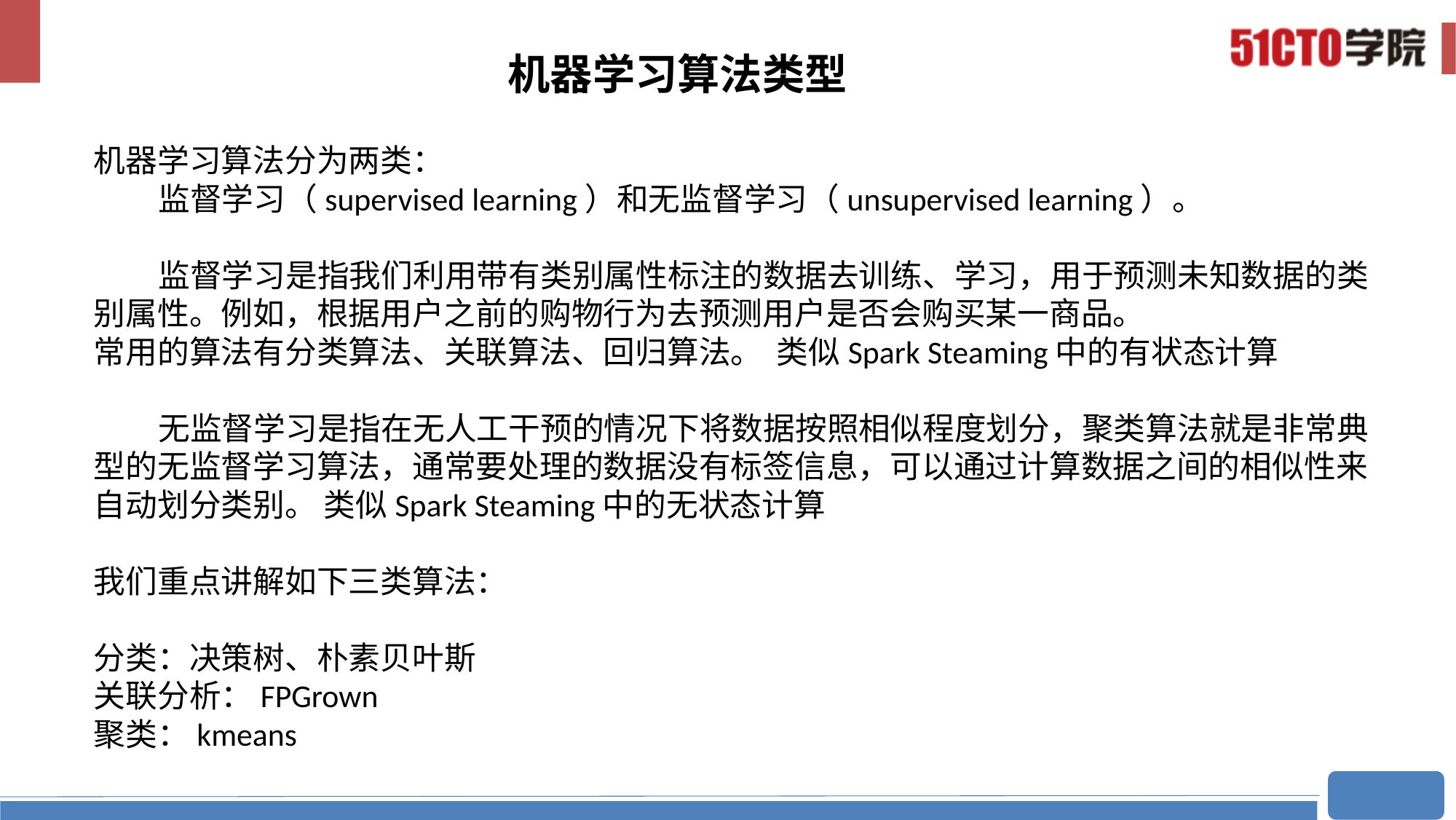

# 机器学习算法类型
机器学习算法分为两类：
        监督学习（supervised learning）和无监督学习（unsupervised learning）。

        监督学习是指我们利用带有类别属性标注的数据去训练、学习，用于预测未知数据的类别属性。例如，根据用户之前的购物行为去预测用户是否会购买某一商品。
常用的算法有分类算法、关联算法、回归算法。  类似Spark Steaming中的有状态计算

        无监督学习是指在无人工干预的情况下将数据按照相似程度划分，聚类算法就是非常典型的无监督学习算法，通常要处理的数据没有标签信息，可以通过计算数据之间的相似性来自动划分类别。 类似Spark Steaming中的无状态计算

我们重点讲解如下三类算法：

分类：决策树、朴素贝叶斯
关联分析：FPGrown
聚类：kmeans